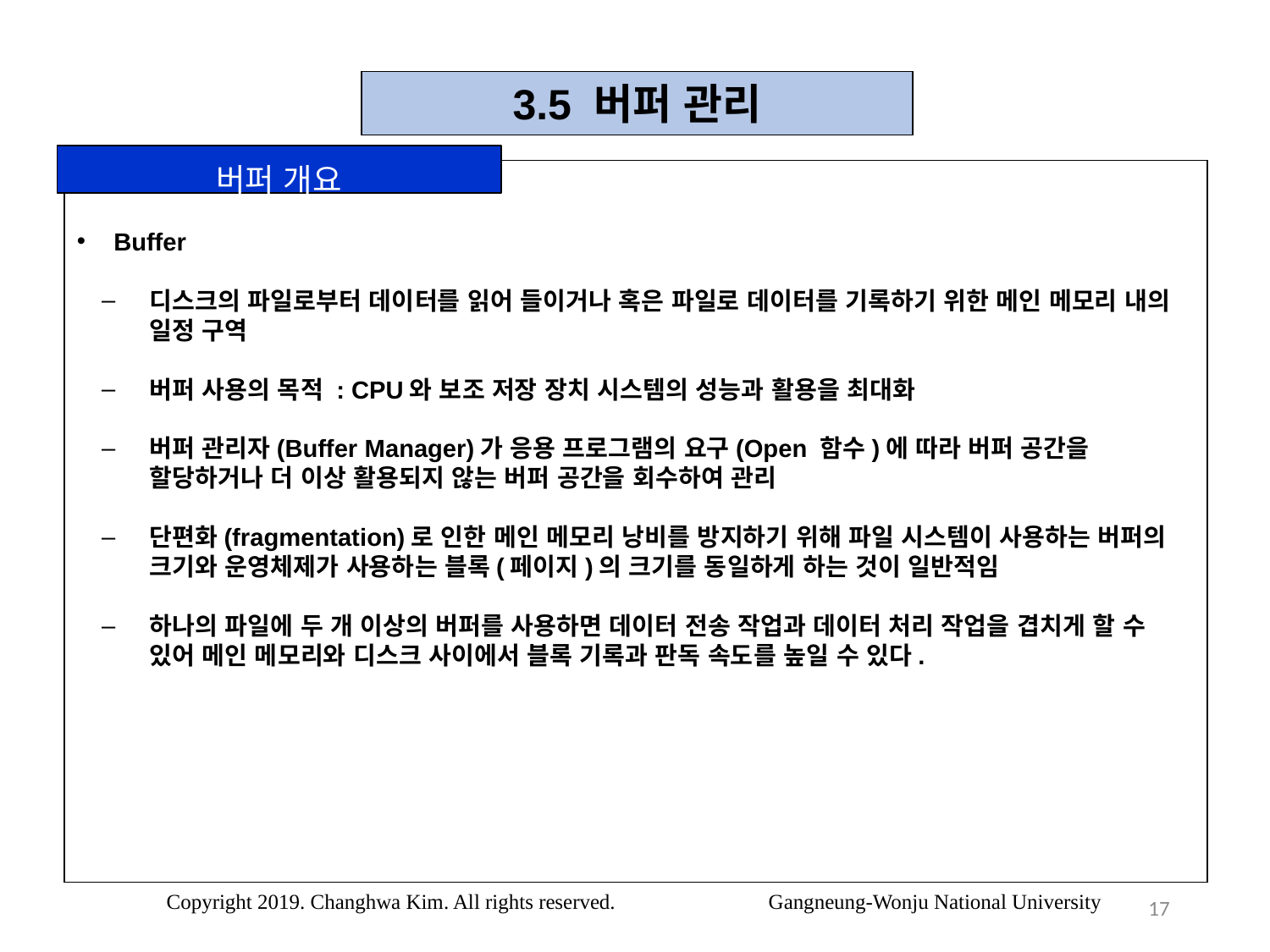

3.5 버퍼 관리
버퍼 개요

Buffer

디스크의 파일로부터 데이터를 읽어 들이거나 혹은 파일로 데이터를 기록하기 위한 메인 메모리 내의 일정 구역

버퍼 사용의 목적 : CPU와 보조 저장 장치 시스템의 성능과 활용을 최대화

버퍼 관리자(Buffer Manager)가 응용 프로그램의 요구(Open 함수)에 따라 버퍼 공간을 할당하거나 더 이상 활용되지 않는 버퍼 공간을 회수하여 관리

단편화(fragmentation)로 인한 메인 메모리 낭비를 방지하기 위해 파일 시스템이 사용하는 버퍼의 크기와 운영체제가 사용하는 블록(페이지)의 크기를 동일하게 하는 것이 일반적임

하나의 파일에 두 개 이상의 버퍼를 사용하면 데이터 전송 작업과 데이터 처리 작업을 겹치게 할 수 있어 메인 메모리와 디스크 사이에서 블록 기록과 판독 속도를 높일 수 있다.

Copyright 2019. Changhwa Kim. All rights reserved.                             Gangneung-Wonju National University
17